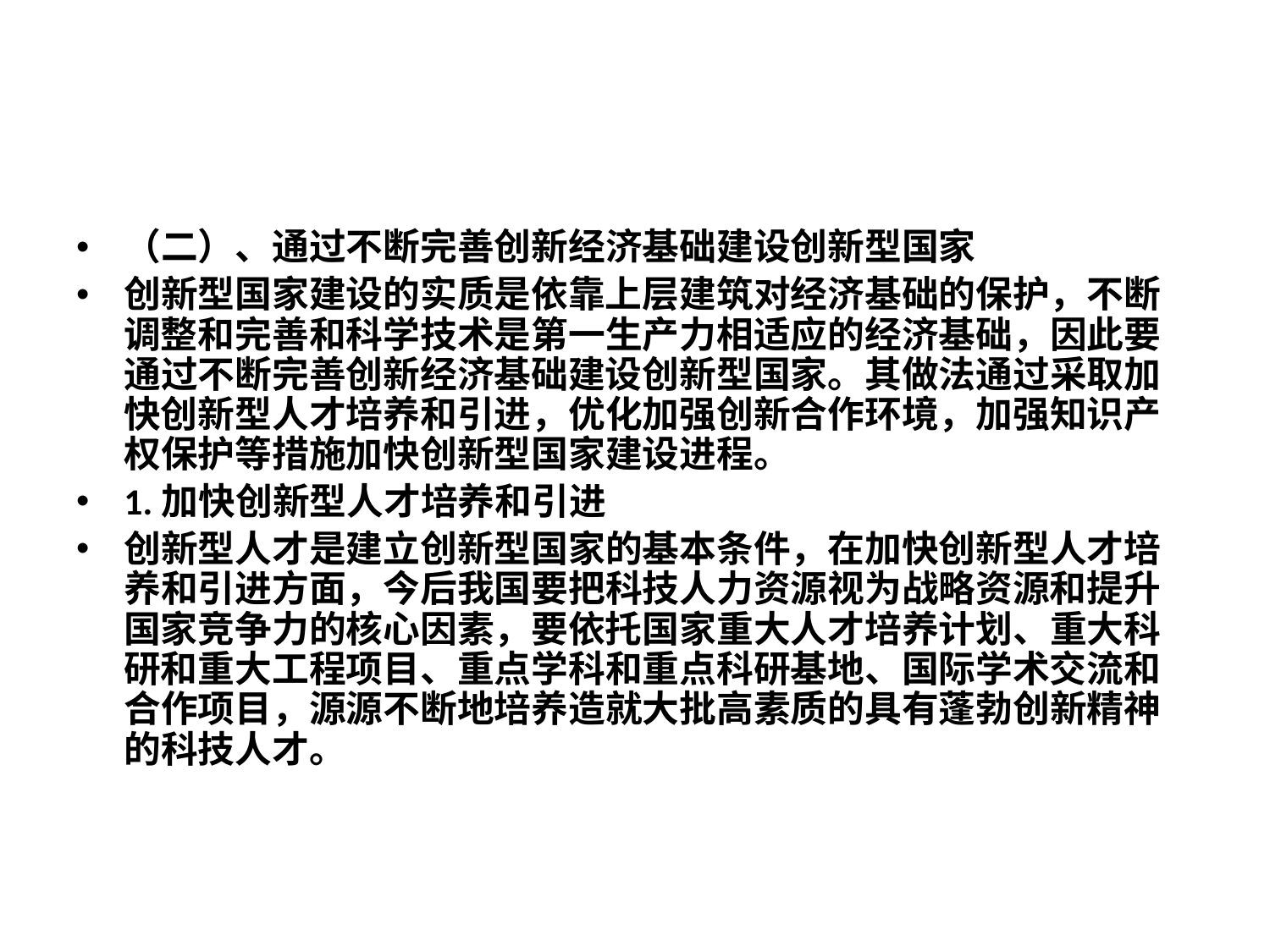

#
（二）、通过不断完善创新经济基础建设创新型国家
创新型国家建设的实质是依靠上层建筑对经济基础的保护，不断调整和完善和科学技术是第一生产力相适应的经济基础，因此要通过不断完善创新经济基础建设创新型国家。其做法通过采取加快创新型人才培养和引进，优化加强创新合作环境，加强知识产权保护等措施加快创新型国家建设进程。
1.加快创新型人才培养和引进
创新型人才是建立创新型国家的基本条件，在加快创新型人才培养和引进方面，今后我国要把科技人力资源视为战略资源和提升国家竞争力的核心因素，要依托国家重大人才培养计划、重大科研和重大工程项目、重点学科和重点科研基地、国际学术交流和合作项目，源源不断地培养造就大批高素质的具有蓬勃创新精神的科技人才。